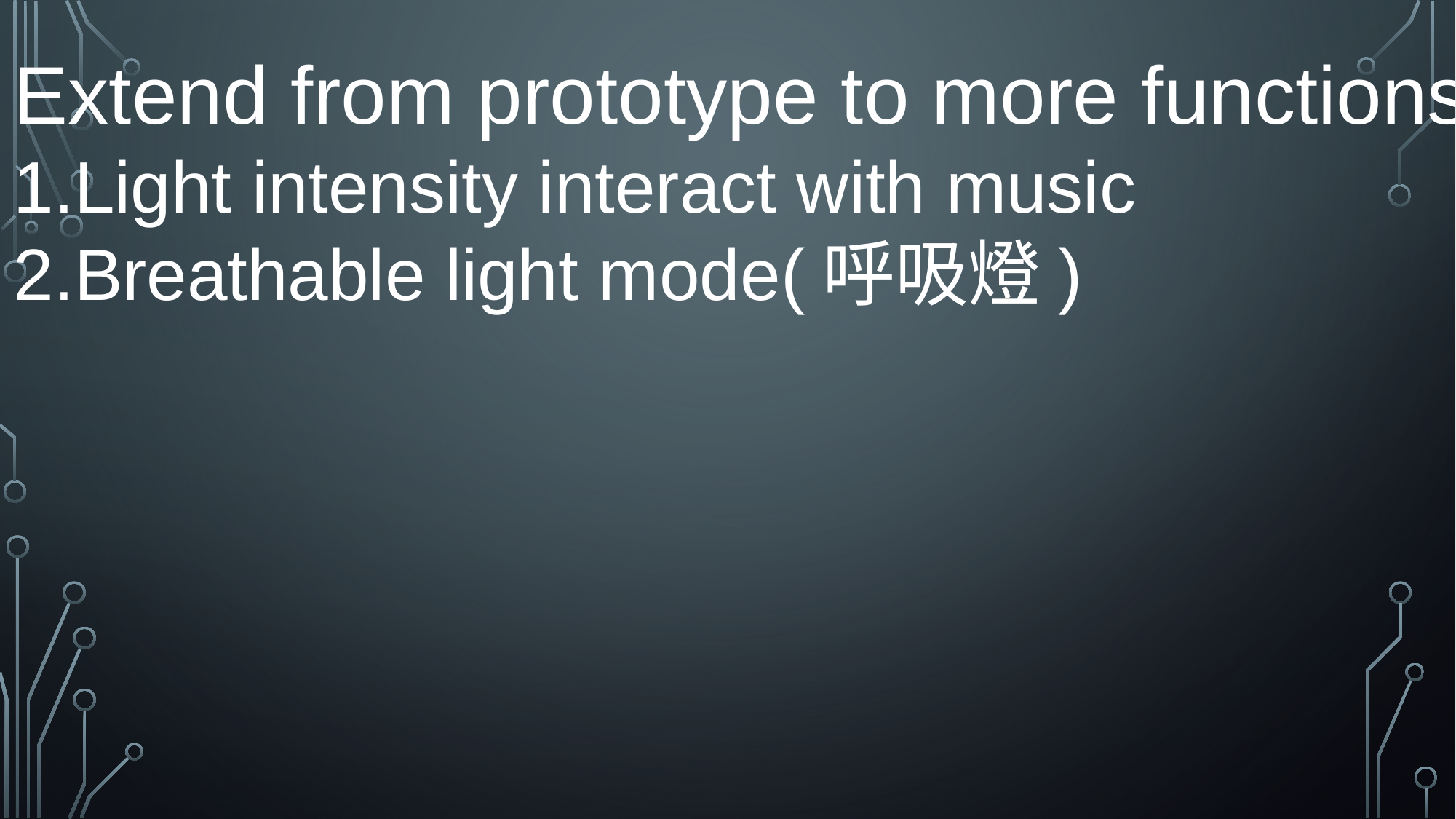

Extend from prototype to more functions
Light intensity interact with music
Breathable light mode(呼吸燈)